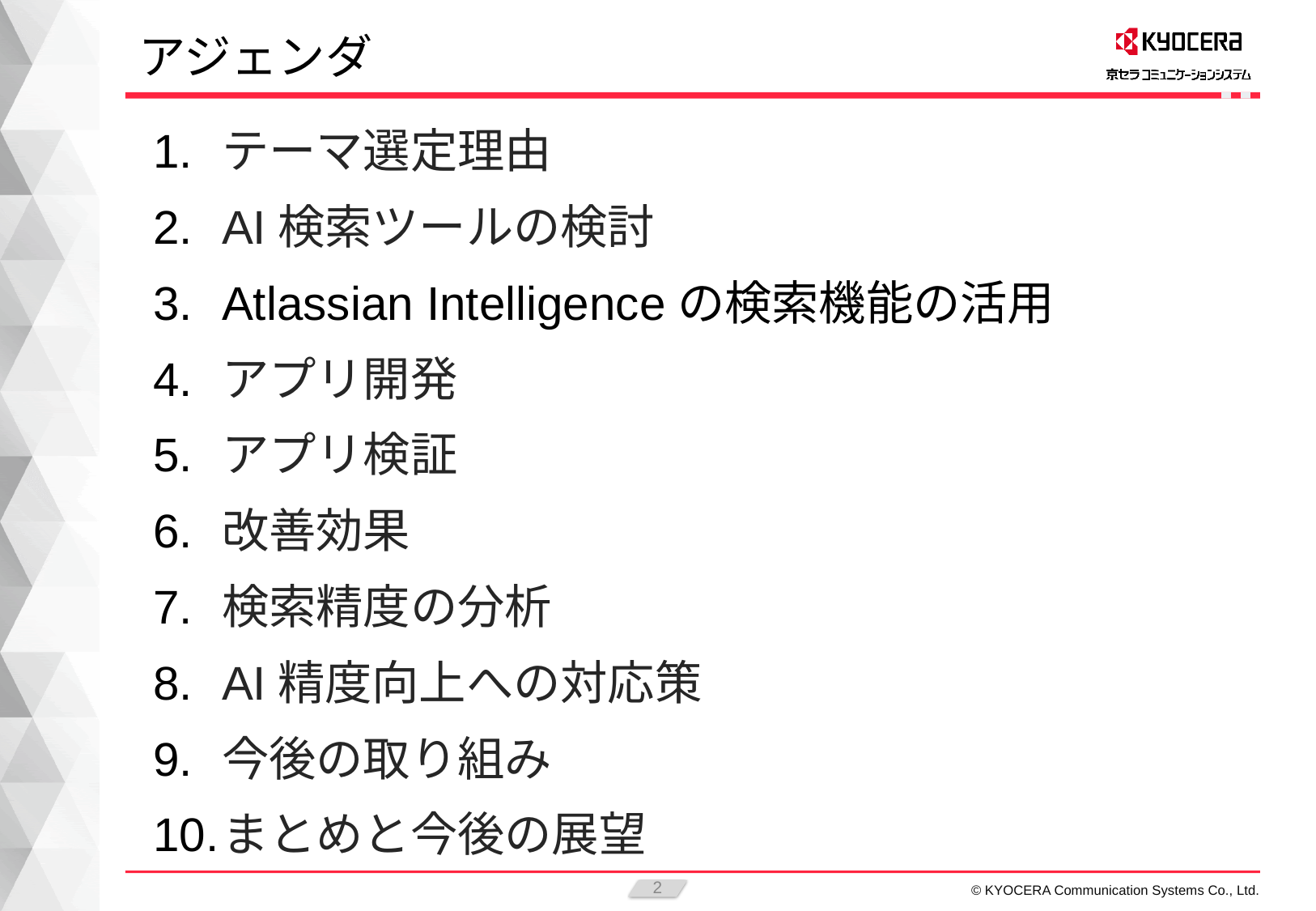

# アジェンダ
テーマ選定理由
AI検索ツールの検討
Atlassian Intelligenceの検索機能の活用
アプリ開発
アプリ検証
改善効果
検索精度の分析
AI精度向上への対応策
今後の取り組み
まとめと今後の展望
2